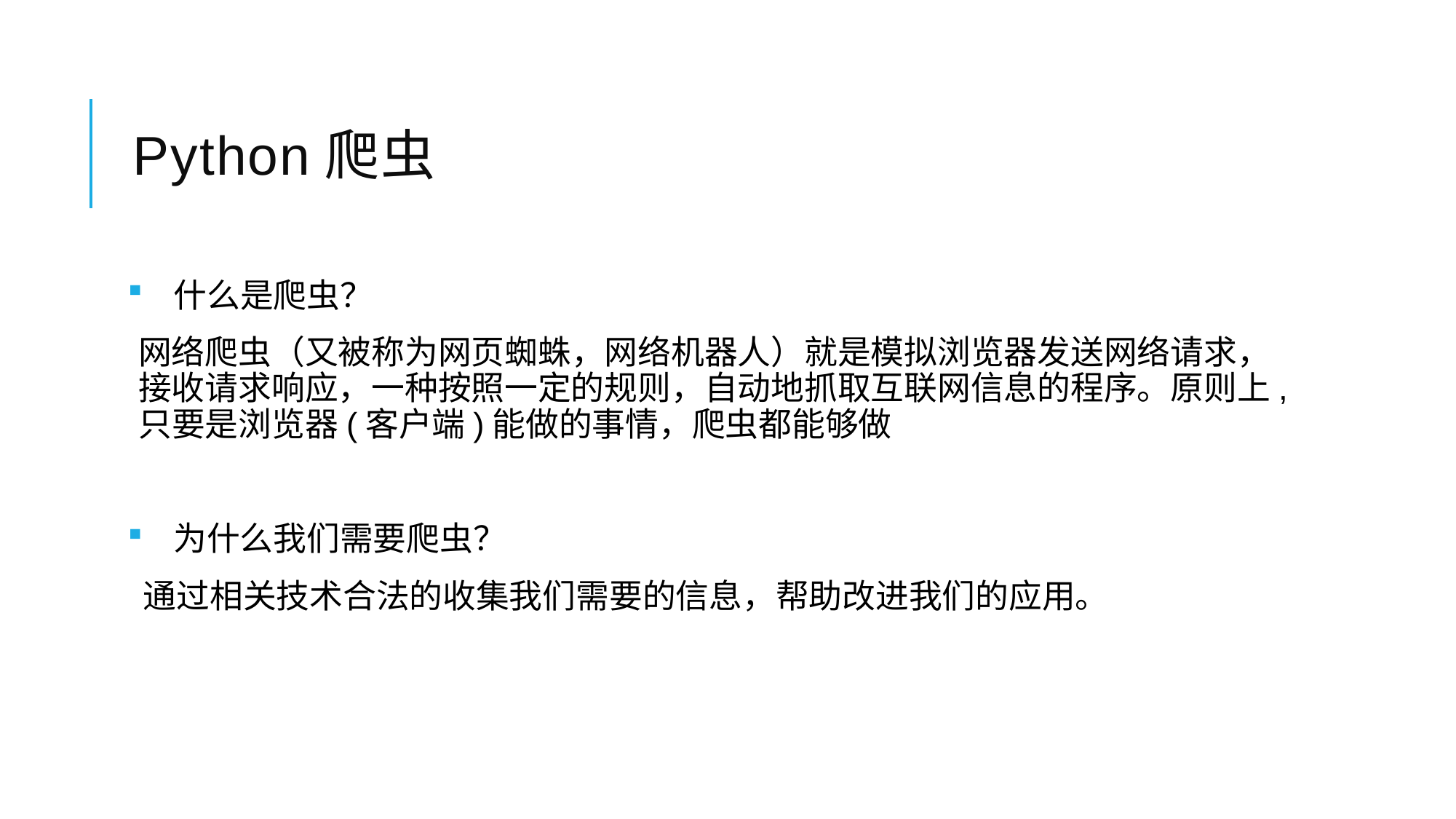

# Python爬虫
   什么是爬虫？
网络爬虫（又被称为网页蜘蛛，网络机器人）就是模拟浏览器发送网络请求，接收请求响应，一种按照一定的规则，自动地抓取互联网信息的程序。原则上,只要是浏览器(客户端)能做的事情，爬虫都能够做

   为什么我们需要爬虫？
 通过相关技术合法的收集我们需要的信息，帮助改进我们的应用。